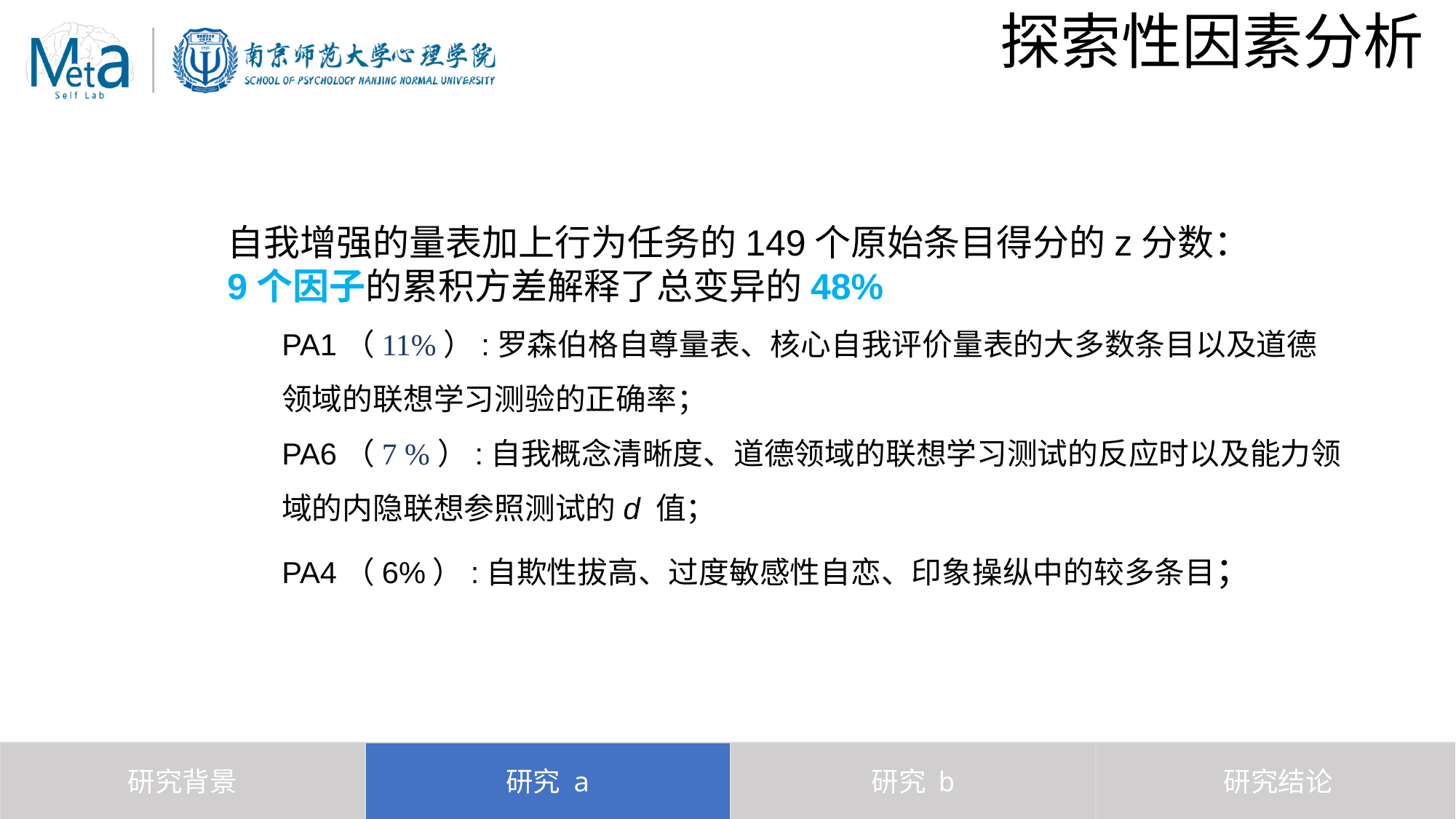

探索性因素分析
自我增强的量表加上行为任务的149个原始条目得分的z分数：
9个因子的累积方差解释了总变异的48%
PA1（11%）:罗森伯格自尊量表、核心自我评价量表的大多数条目以及道德领域的联想学习测验的正确率；
PA6（7 %）:自我概念清晰度、道德领域的联想学习测试的反应时以及能力领域的内隐联想参照测试的d 值；
PA4（6%）:自欺性拔高、过度敏感性自恋、印象操纵中的较多条目；
研究背景
研究 a
研究 b
研究结论